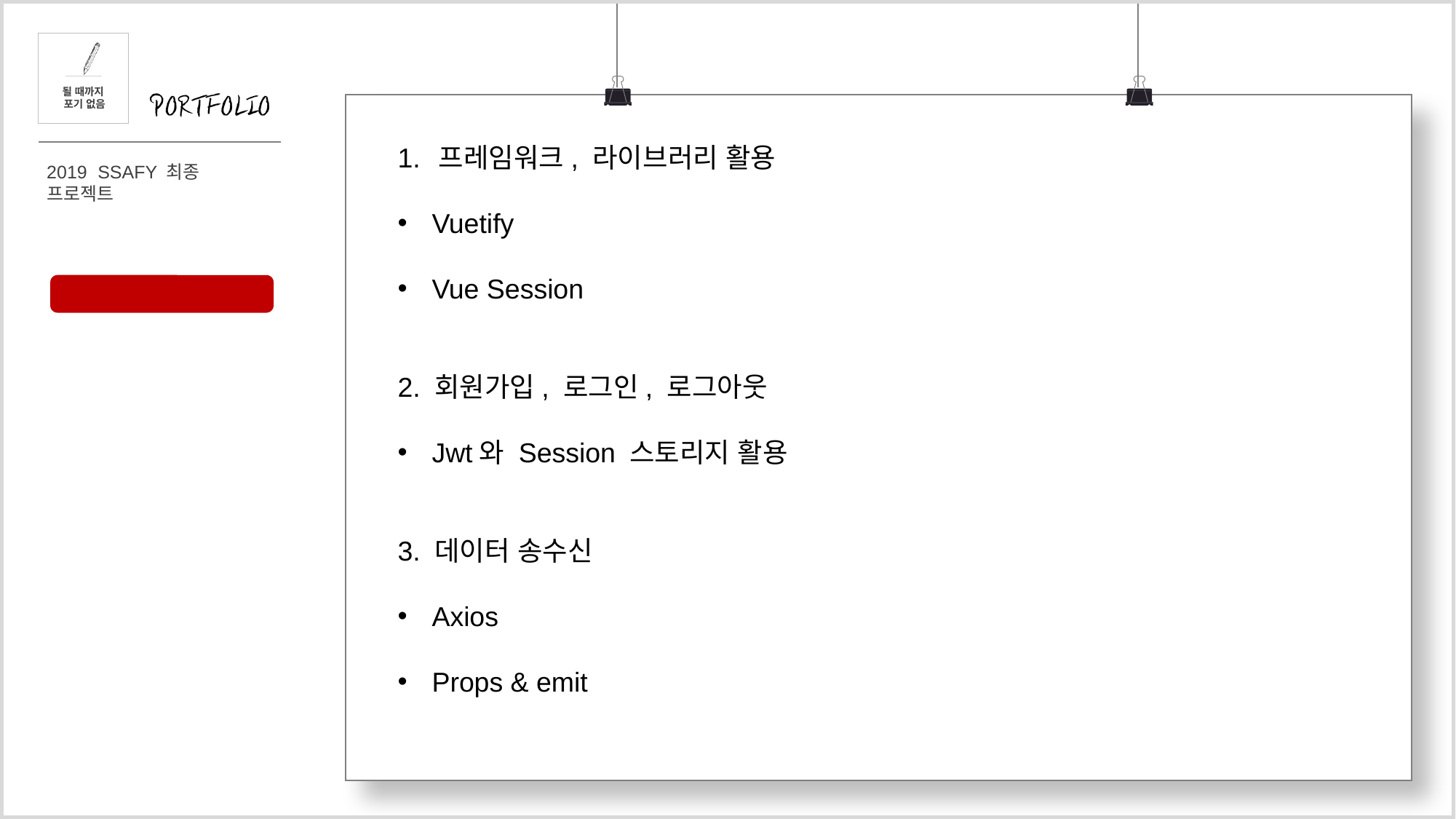

프레임워크, 라이브러리 활용

Vuetify

Vue Session

2. 회원가입, 로그인, 로그아웃

Jwt와 Session 스토리지 활용

3. 데이터 송수신

Axios

Props & emit